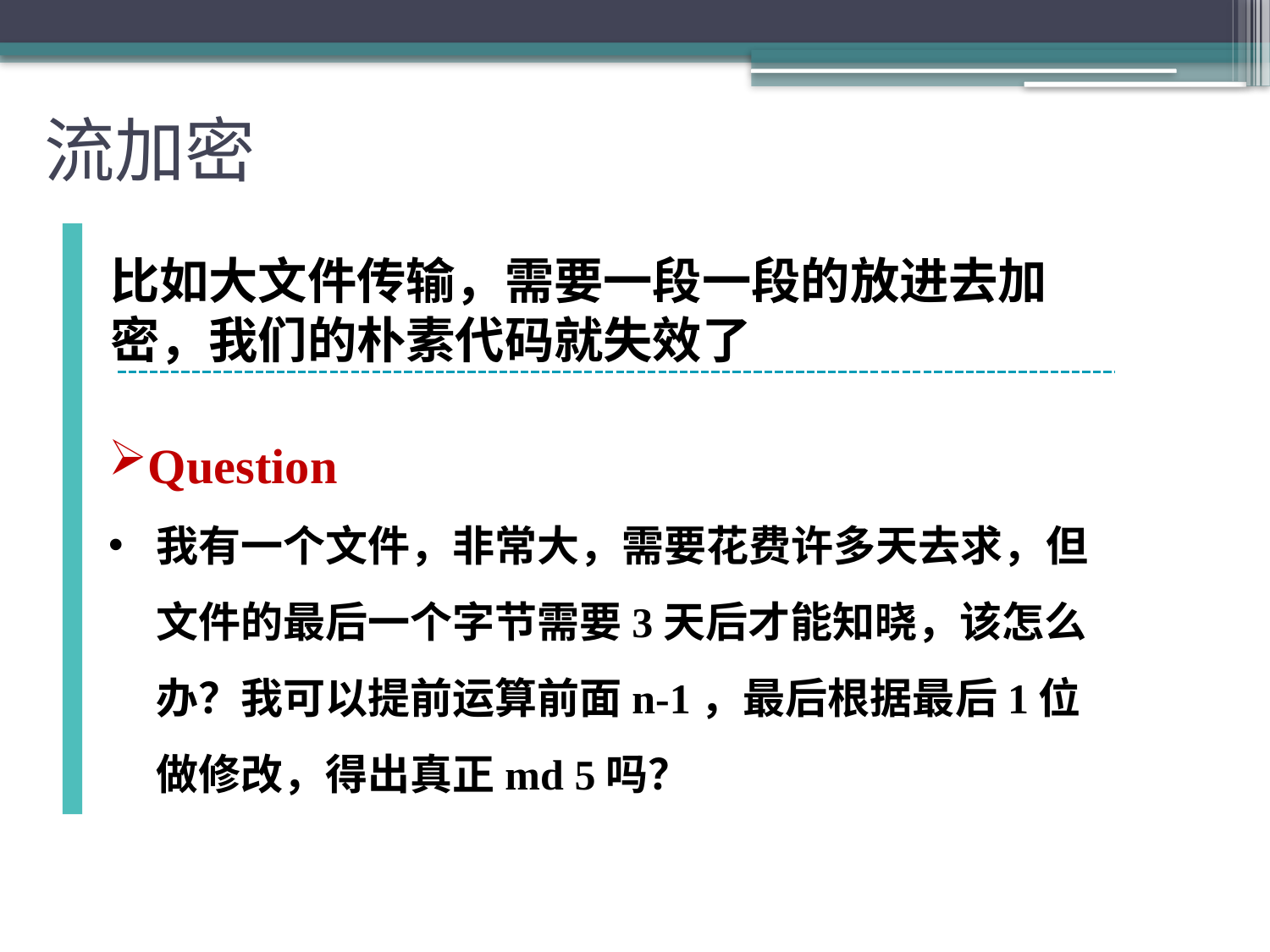

# 流加密

比如大文件传输，需要一段一段的放进去加密，我们的朴素代码就失效了
Question
我有一个文件，非常大，需要花费许多天去求，但文件的最后一个字节需要3天后才能知晓，该怎么办？我可以提前运算前面n-1，最后根据最后1位做修改，得出真正md 5吗？